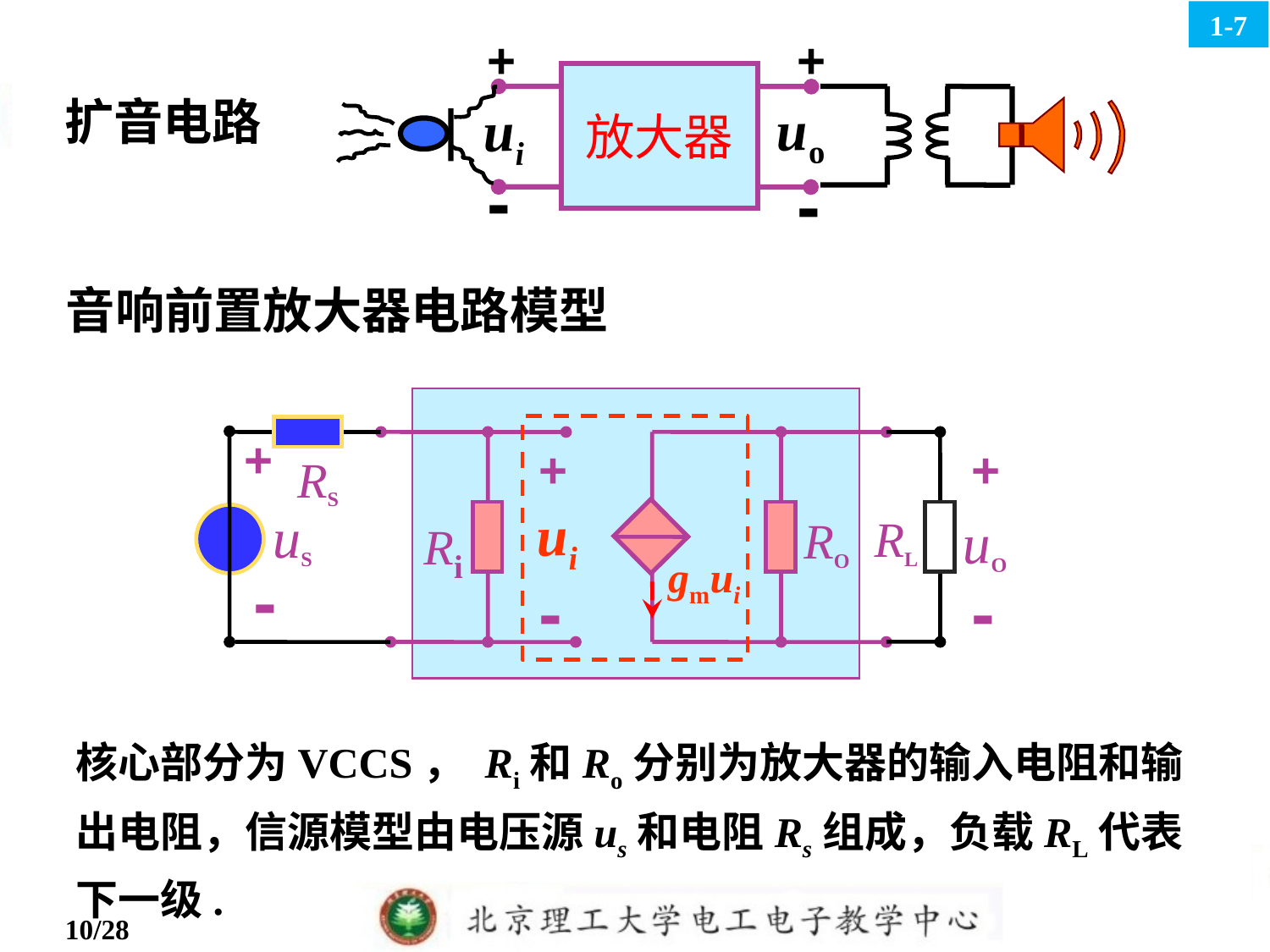

1-7
+
+
放大器

uo
ui
-
-

扩音电路
音响前置放大器电路模型

+
  ui
-
Ri

RO

 gmui

+

+
  uO
-

RS
uS
RL

-

核心部分为VCCS， Ri和Ro分别为放大器的输入电阻和输出电阻，信源模型由电压源us和电阻Rs组成，负载RL代表下一级.